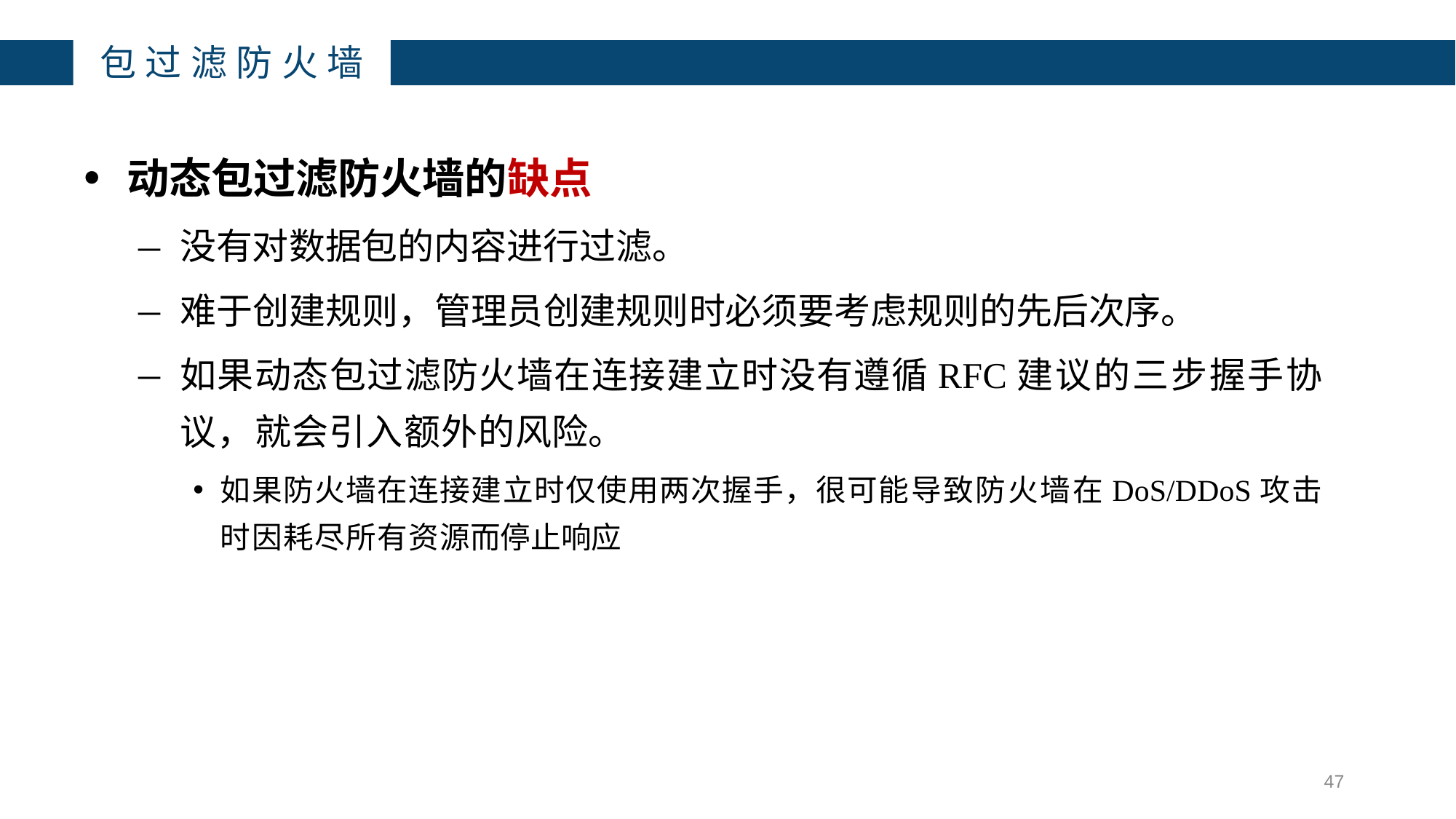

包过滤防火墙

动态包过滤防火墙的缺点
没有对数据包的内容进行过滤。
难于创建规则，管理员创建规则时必须要考虑规则的先后次序。
如果动态包过滤防火墙在连接建立时没有遵循RFC建议的三步握手协议，就会引入额外的风险。
如果防火墙在连接建立时仅使用两次握手，很可能导致防火墙在DoS/DDoS攻击时因耗尽所有资源而停止响应

47